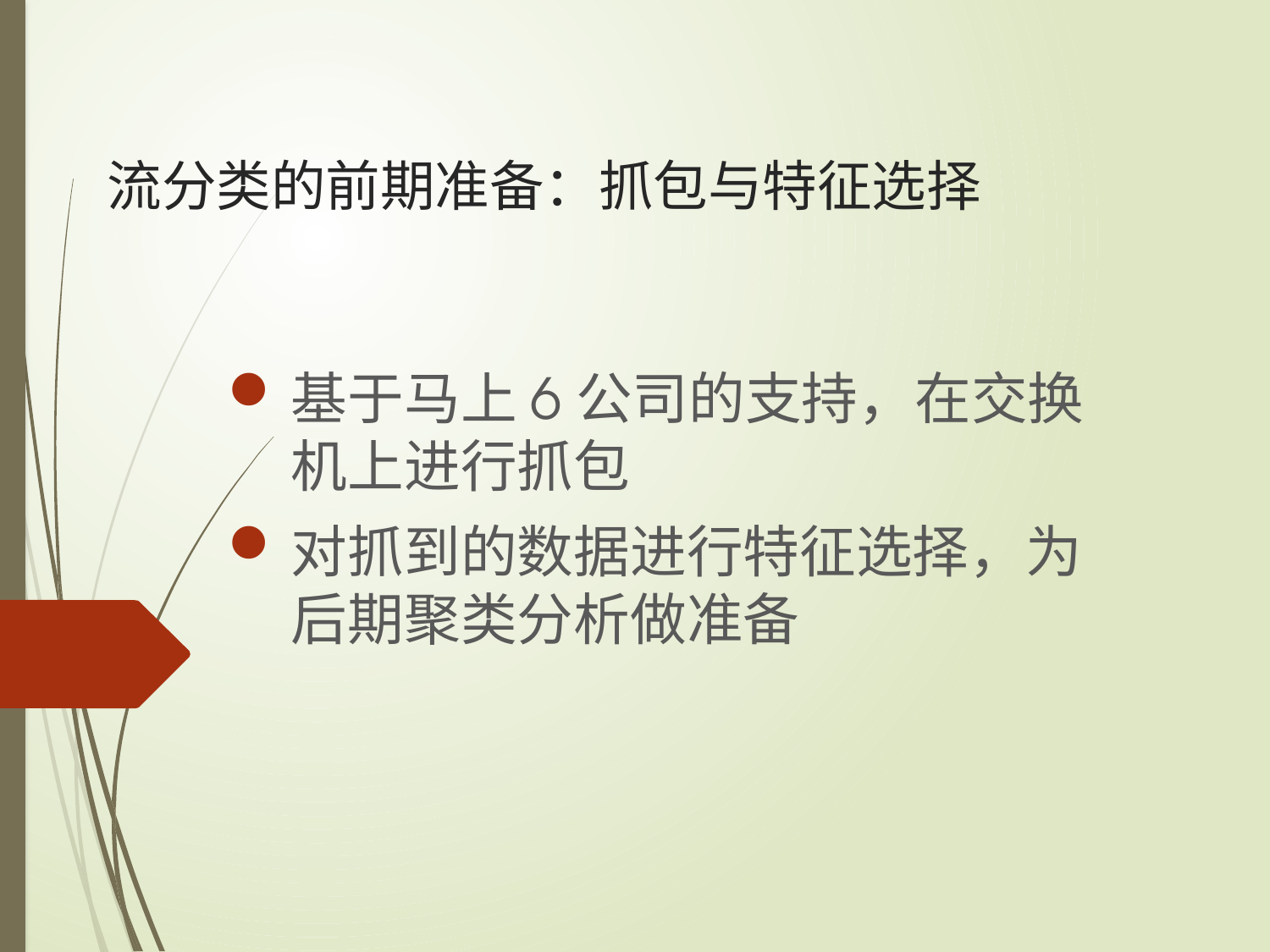

# 流分类的前期准备：抓包与特征选择
基于马上6公司的支持，在交换机上进行抓包
对抓到的数据进行特征选择，为后期聚类分析做准备